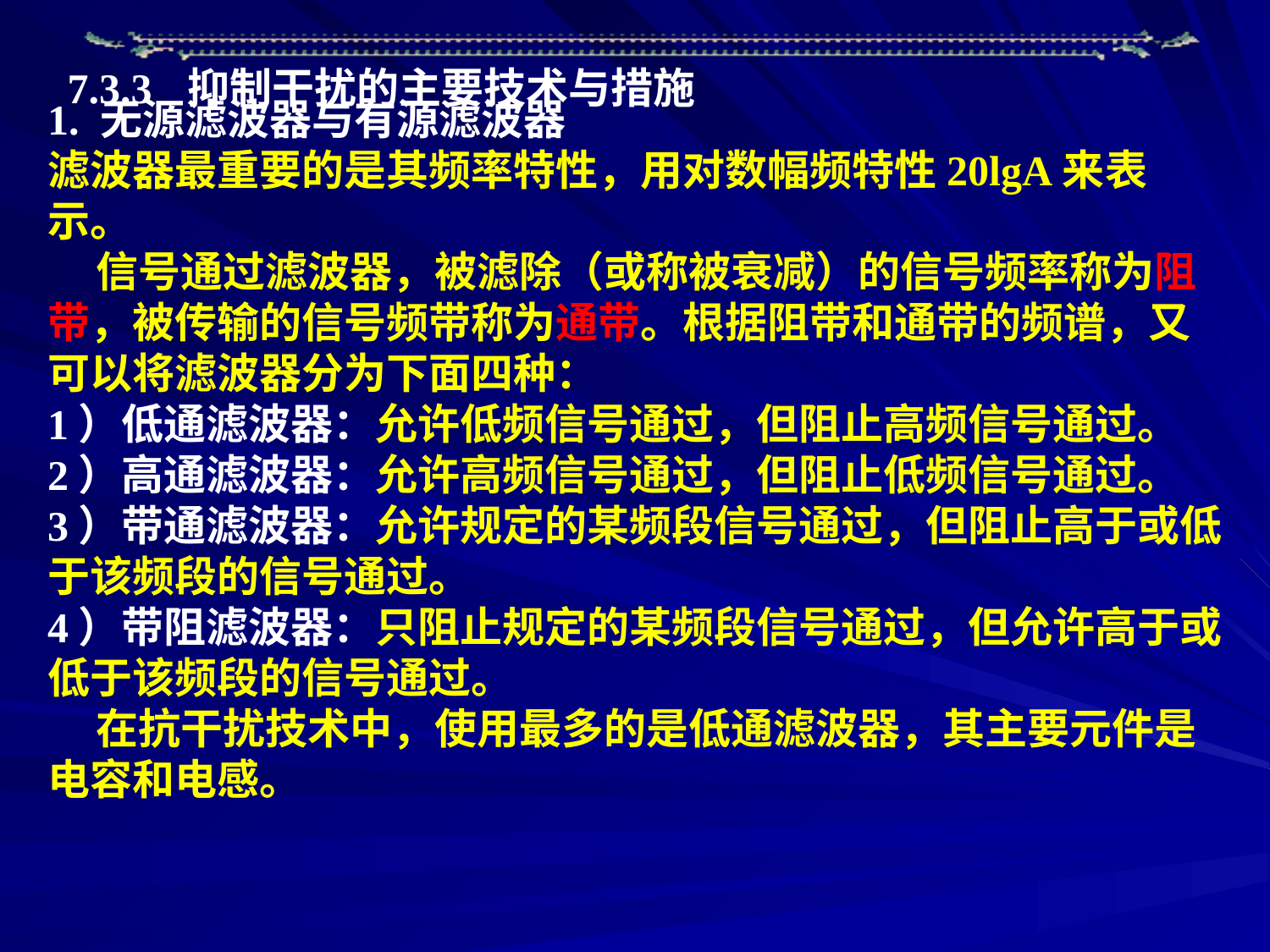

7.3.3 抑制干扰的主要技术与措施
1. 无源滤波器与有源滤波器
滤波器最重要的是其频率特性，用对数幅频特性20lgA来表示。
    信号通过滤波器，被滤除（或称被衰减）的信号频率称为阻带，被传输的信号频带称为通带。根据阻带和通带的频谱，又可以将滤波器分为下面四种：
1）低通滤波器：允许低频信号通过，但阻止高频信号通过。
2）高通滤波器：允许高频信号通过，但阻止低频信号通过。
3）带通滤波器：允许规定的某频段信号通过，但阻止高于或低于该频段的信号通过。
4）带阻滤波器：只阻止规定的某频段信号通过，但允许高于或低于该频段的信号通过。
    在抗干扰技术中，使用最多的是低通滤波器，其主要元件是电容和电感。